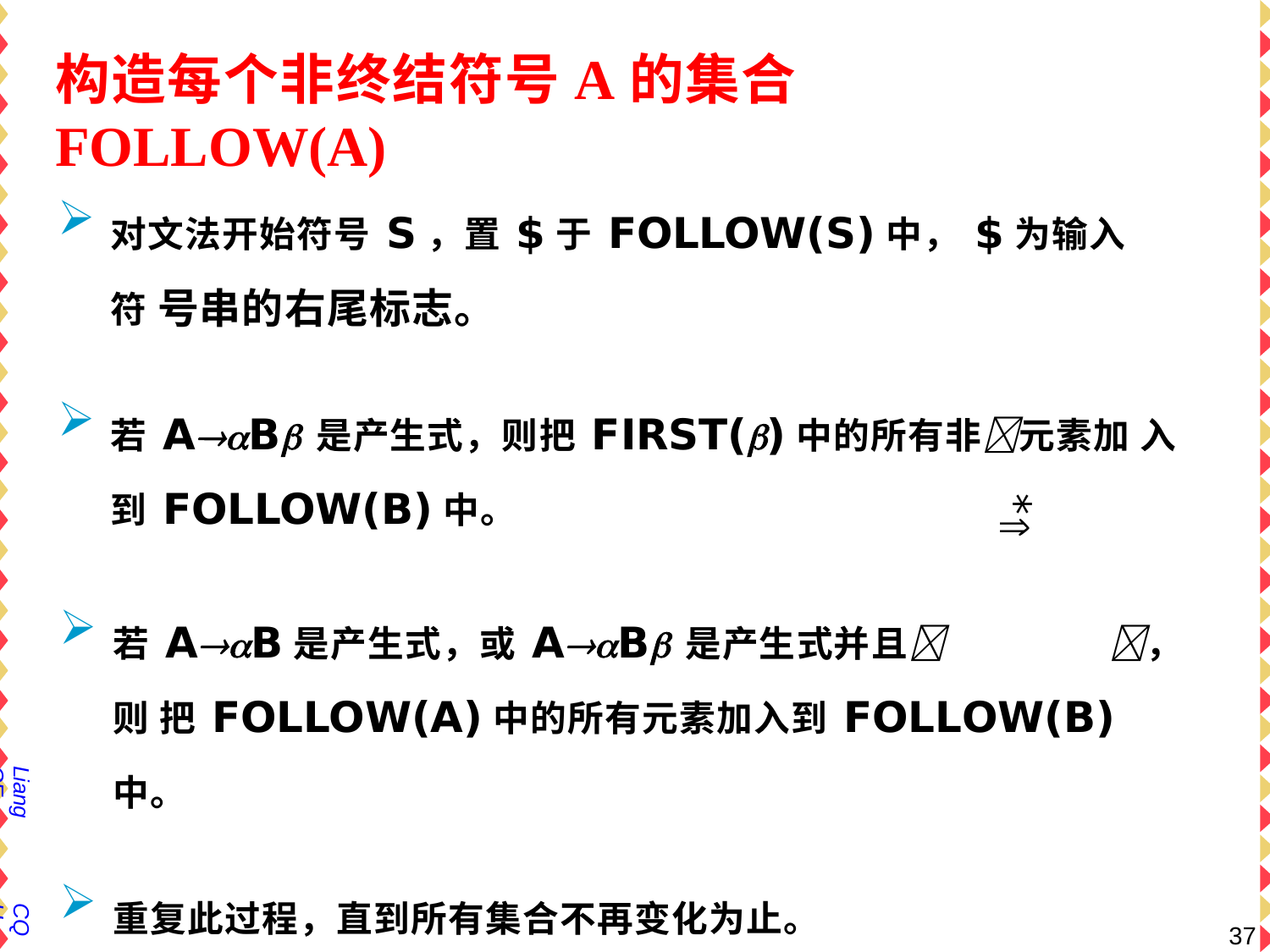

# 构造每个非终结符号A的集合FOLLOW(A)
对文法开始符号S，置$于FOLLOW(S)中，$为输入符 号串的右尾标志。

若A→αBβ是产生式，则把FIRST(β)中的所有非ε元素加 入到FOLLOW(B)中。

若A→αB是产生式，或A→αBβ是产生式并且β	ε，则 把FOLLOW(A)中的所有元素加入到FOLLOW(B)中。

重复此过程，直到所有集合不再变化为止。
*⇑
Liang GE
CQU
37